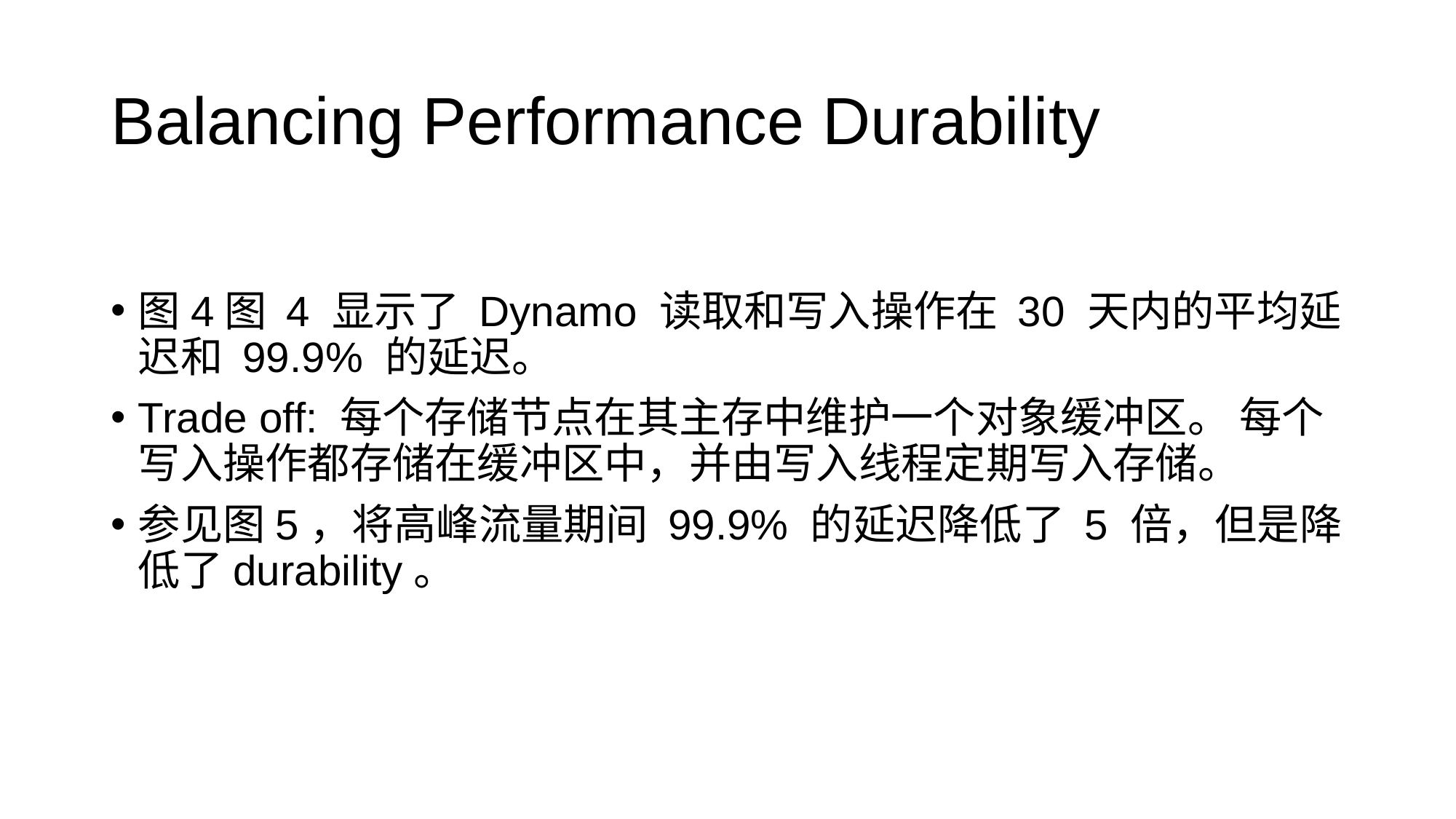

# Balancing Performance Durability

图4图 4 显示了 Dynamo 读取和写入操作在 30 天内的平均延迟和 99.9% 的延迟。
Trade off: 每个存储节点在其主存中维护一个对象缓冲区。 每个写入操作都存储在缓冲区中，并由写入线程定期写入存储。
参见图5，将高峰流量期间 99.9% 的延迟降低了 5 倍，但是降低了durability。